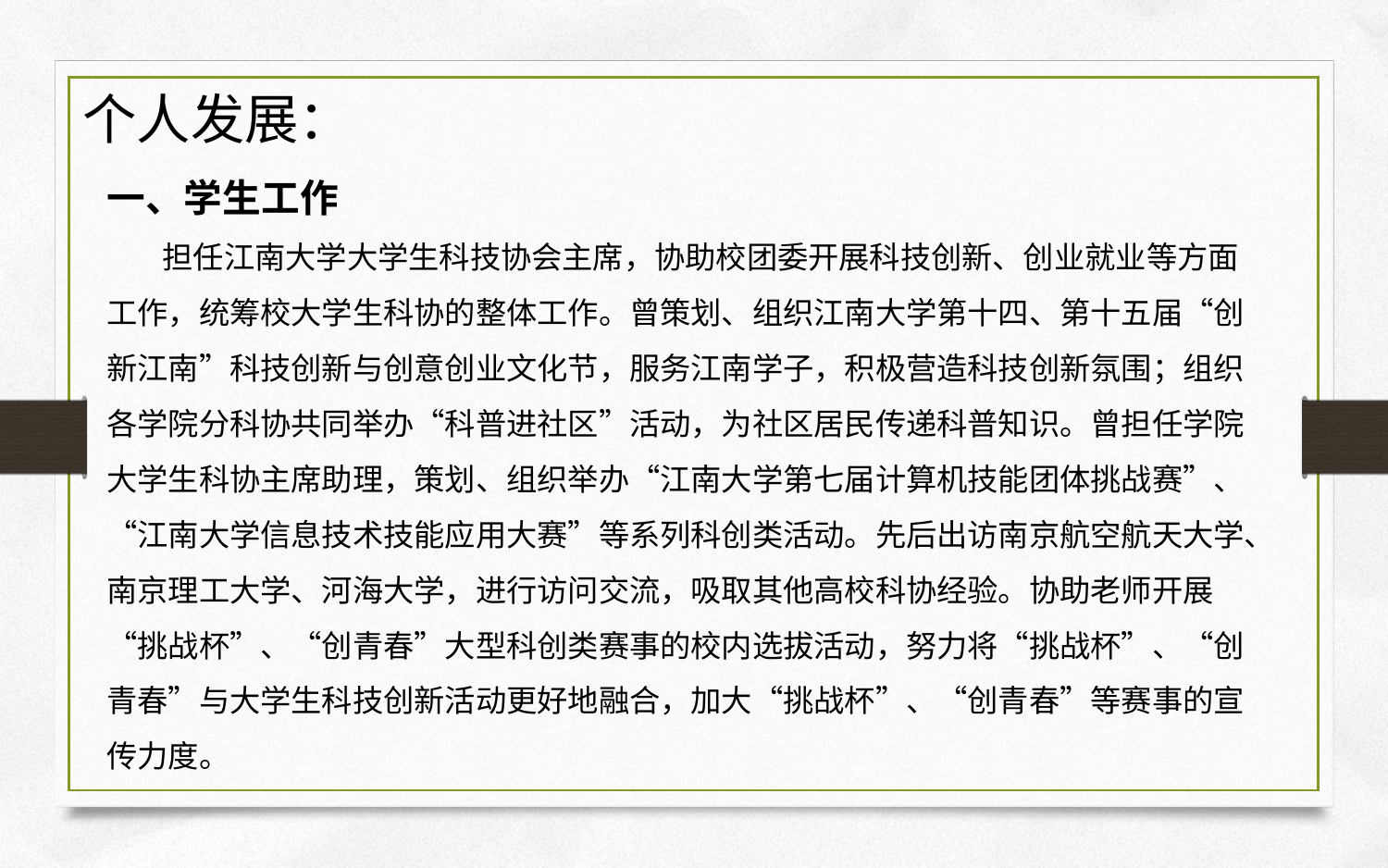

个人发展：
一、学生工作
       担任江南大学大学生科技协会主席，协助校团委开展科技创新、创业就业等方面工作，统筹校大学生科协的整体工作。曾策划、组织江南大学第十四、第十五届“创新江南”科技创新与创意创业文化节，服务江南学子，积极营造科技创新氛围；组织各学院分科协共同举办“科普进社区”活动，为社区居民传递科普知识。曾担任学院大学生科协主席助理，策划、组织举办“江南大学第七届计算机技能团体挑战赛”、“江南大学信息技术技能应用大赛”等系列科创类活动。先后出访南京航空航天大学、南京理工大学、河海大学，进行访问交流，吸取其他高校科协经验。协助老师开展“挑战杯”、“创青春”大型科创类赛事的校内选拔活动，努力将“挑战杯”、“创青春”与大学生科技创新活动更好地融合，加大“挑战杯”、“创青春”等赛事的宣传力度。